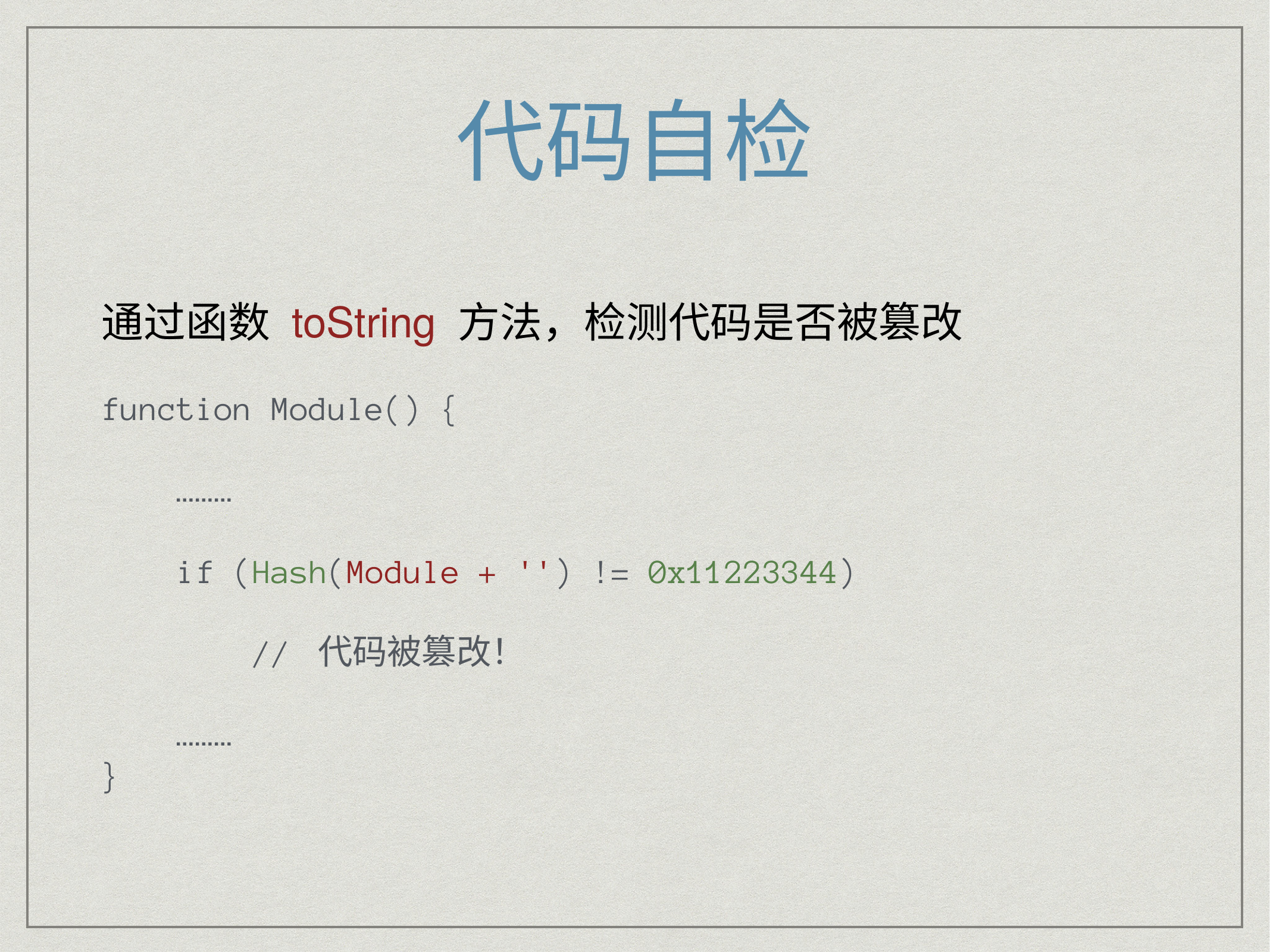

# 代码自检
通过函数 toString 方法，检测代码是否被篡改
function Module() {
    ………
    if (Hash(Module + '') != 0x11223344)
        // 代码被篡改！
    ………
}